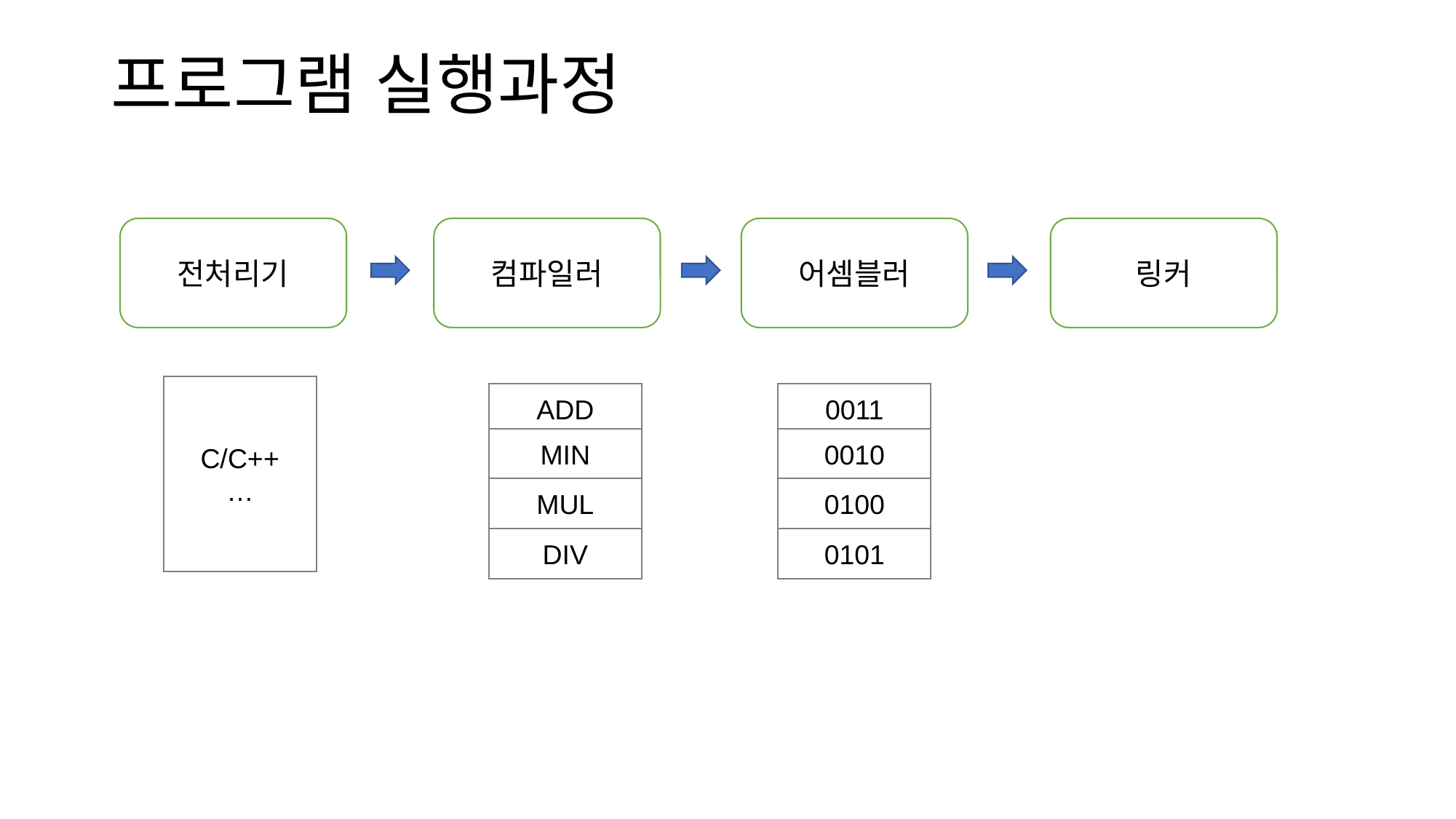

# 프로그램 실행과정
전처리기
컴파일러
어셈블러
링커

C/C++
…
ADD
MIN
MUL
DIV
0011
0010
0100
0101